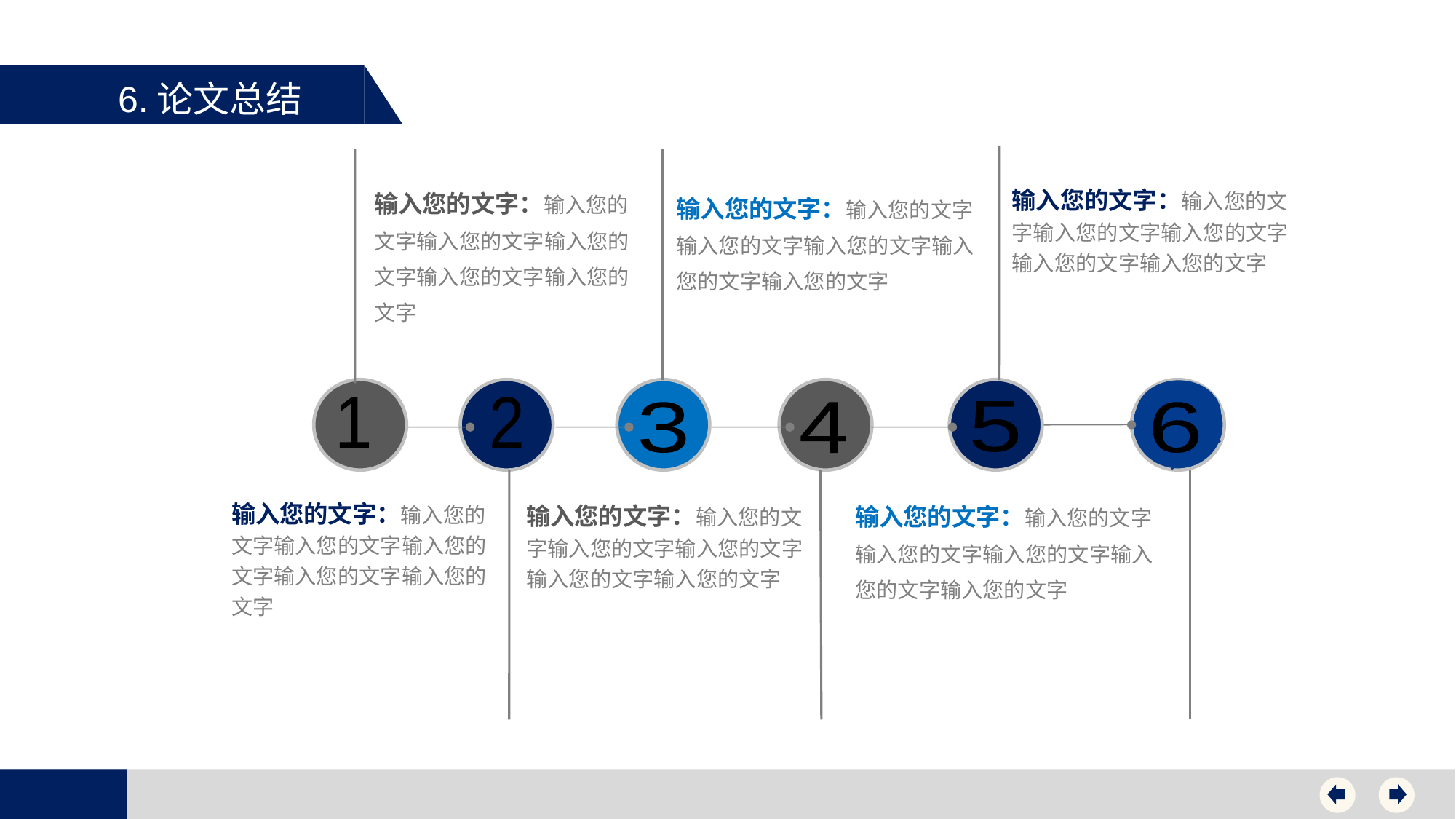

6.论文总结
输入您的文字：输入您的文字输入您的文字输入您的文字输入您的文字输入您的文字

5

输入您的文字：输入您的文字输入您的文字输入您的文字输入您的文字输入您的文字

1
输入您的文字：输入您的文字输入您的文字输入您的文字输入您的文字输入您的文字

3

输入您的文字：输入您的文字输入您的文字输入您的文字输入您的文字输入您的文字

2

4

输入您的文字：输入您的文字输入您的文字输入您的文字输入您的文字输入您的文字

6

输入您的文字：输入您的文字输入您的文字输入您的文字输入您的文字输入您的文字